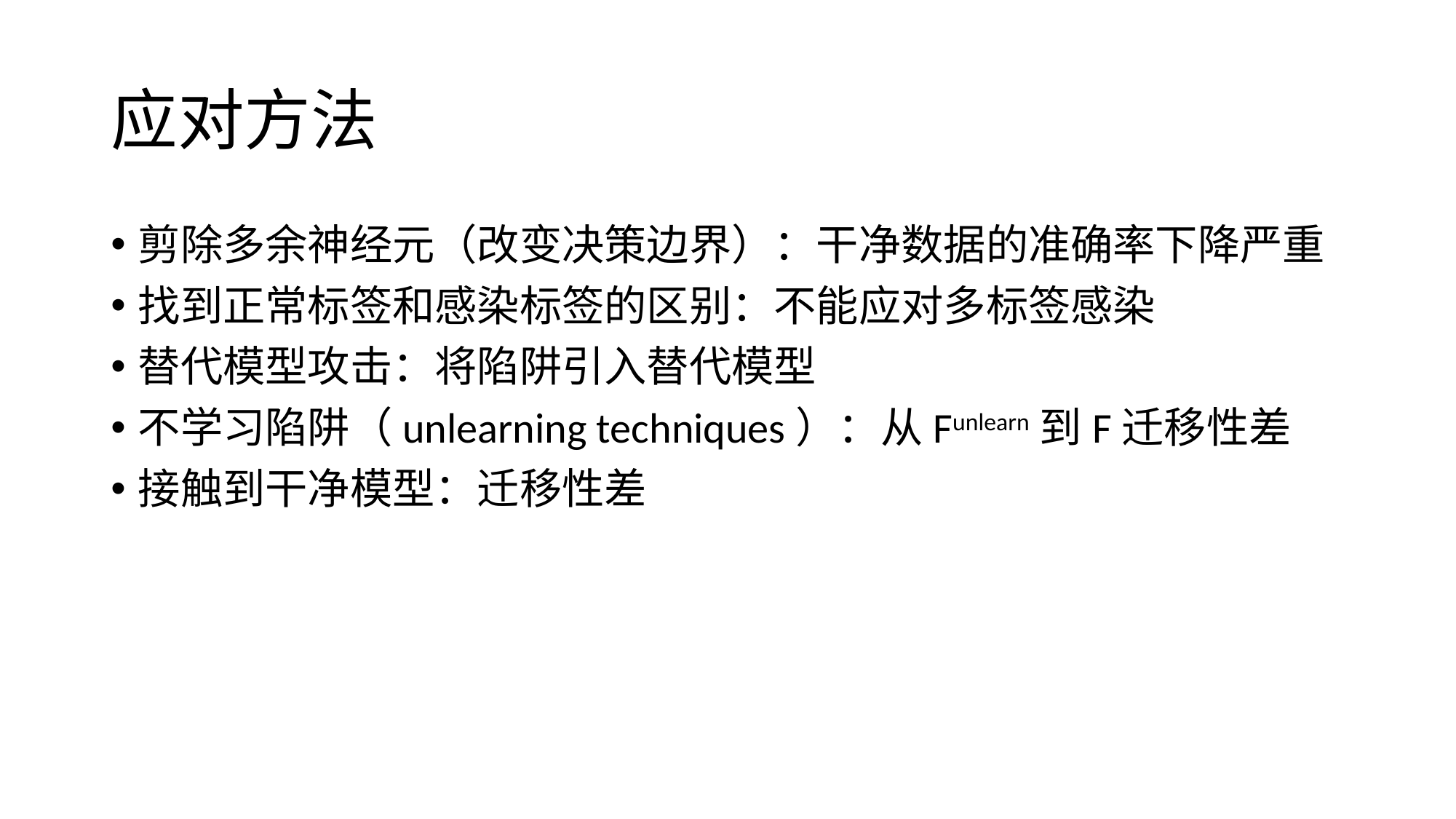

# 应对方法
剪除多余神经元（改变决策边界）：干净数据的准确率下降严重
找到正常标签和感染标签的区别：不能应对多标签感染
替代模型攻击：将陷阱引入替代模型
不学习陷阱（unlearning techniques）：从Funlearn到F迁移性差
接触到干净模型：迁移性差